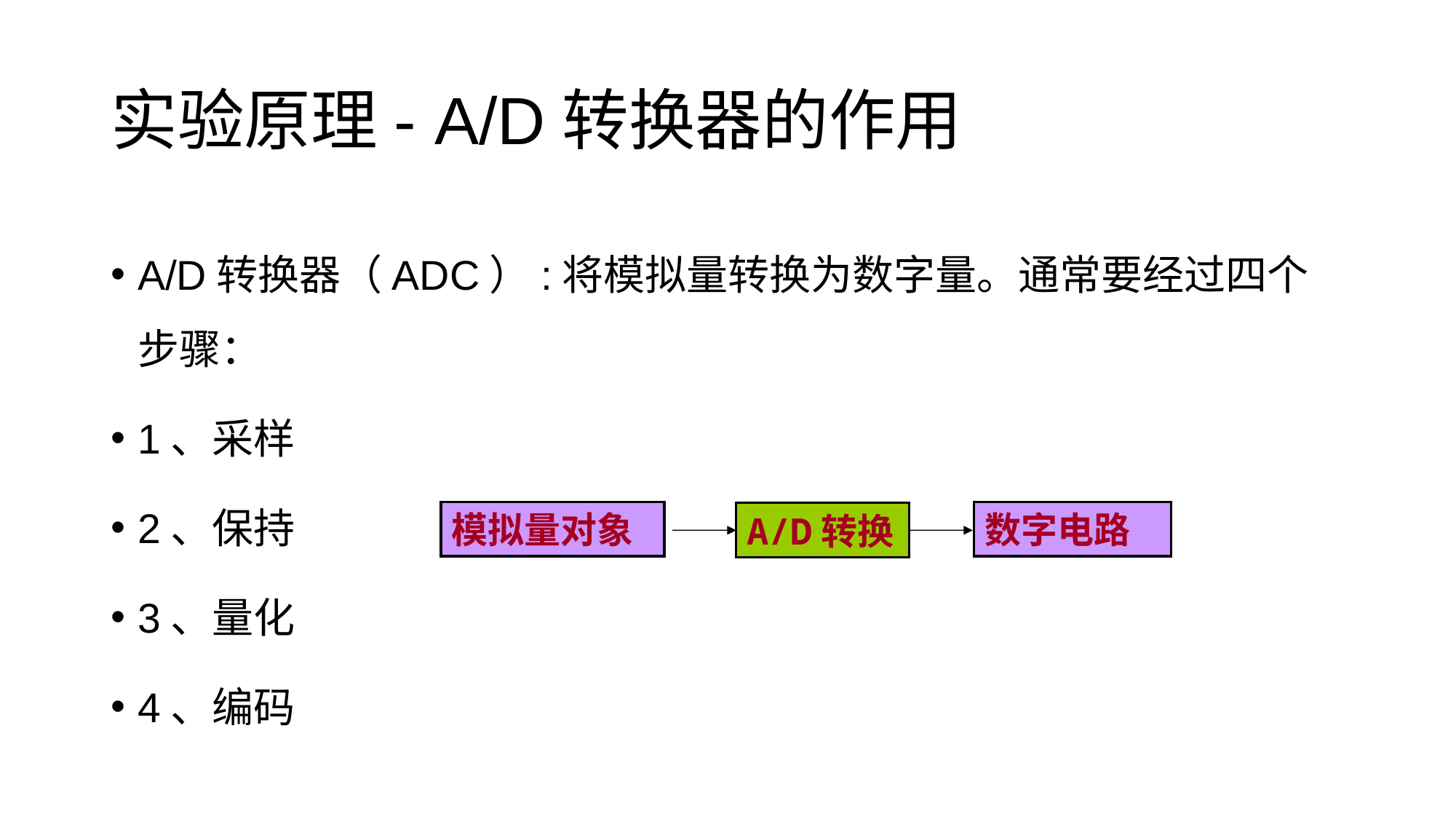

# 实验原理- A/D转换器的作用
A/D转换器（ADC）:将模拟量转换为数字量。通常要经过四个步骤：
1、采样
2、保持
3、量化
4、编码

模拟量对象
数字电路
A/D转换